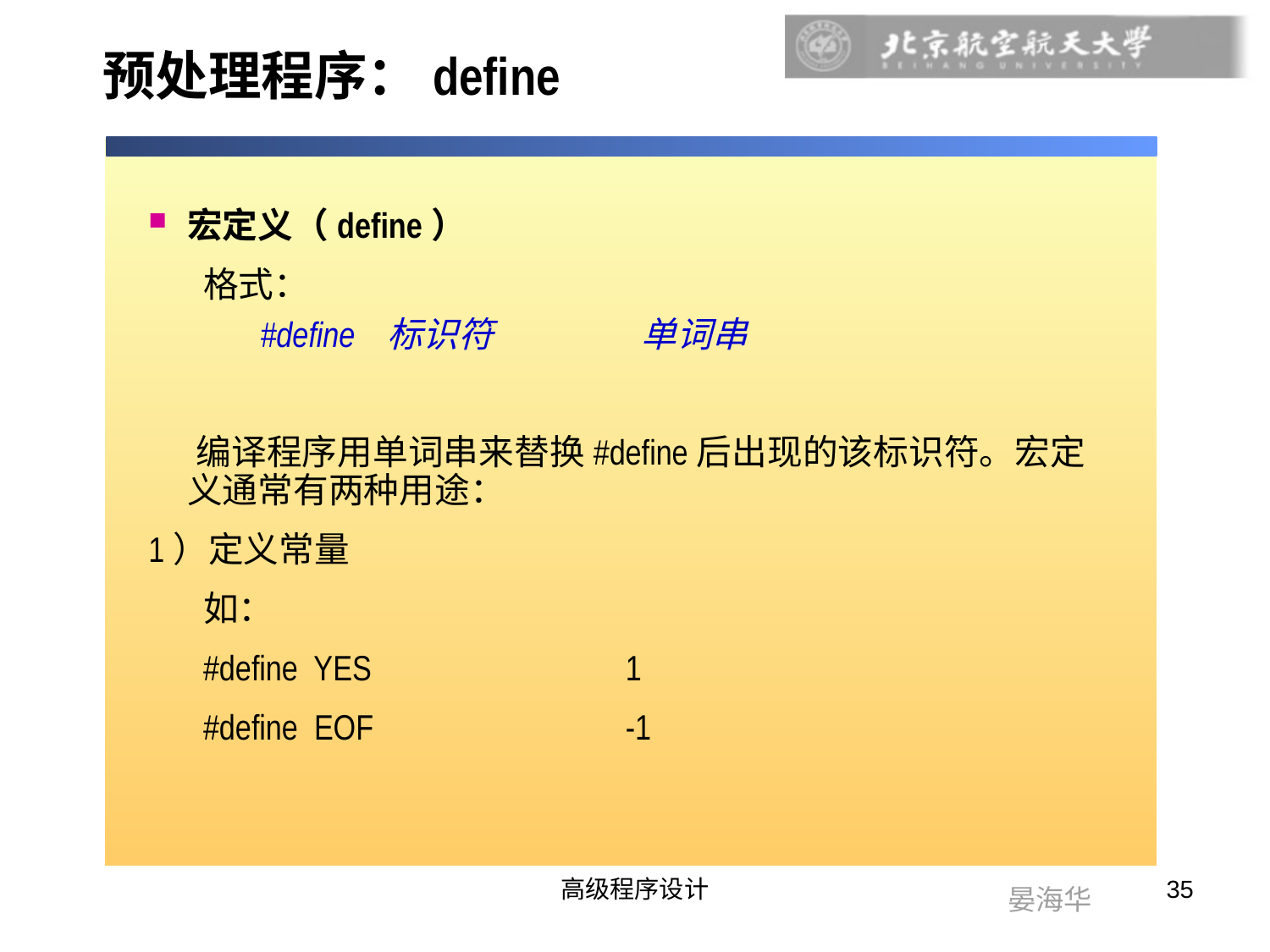

# 预处理程序：define
宏定义（define）
格式：
#define	标识符		单词串

     编译程序用单词串来替换#define后出现的该标识符。宏定义通常有两种用途：
1）定义常量
如：
#define  YES		1
#define  EOF		-1

高级程序设计
35